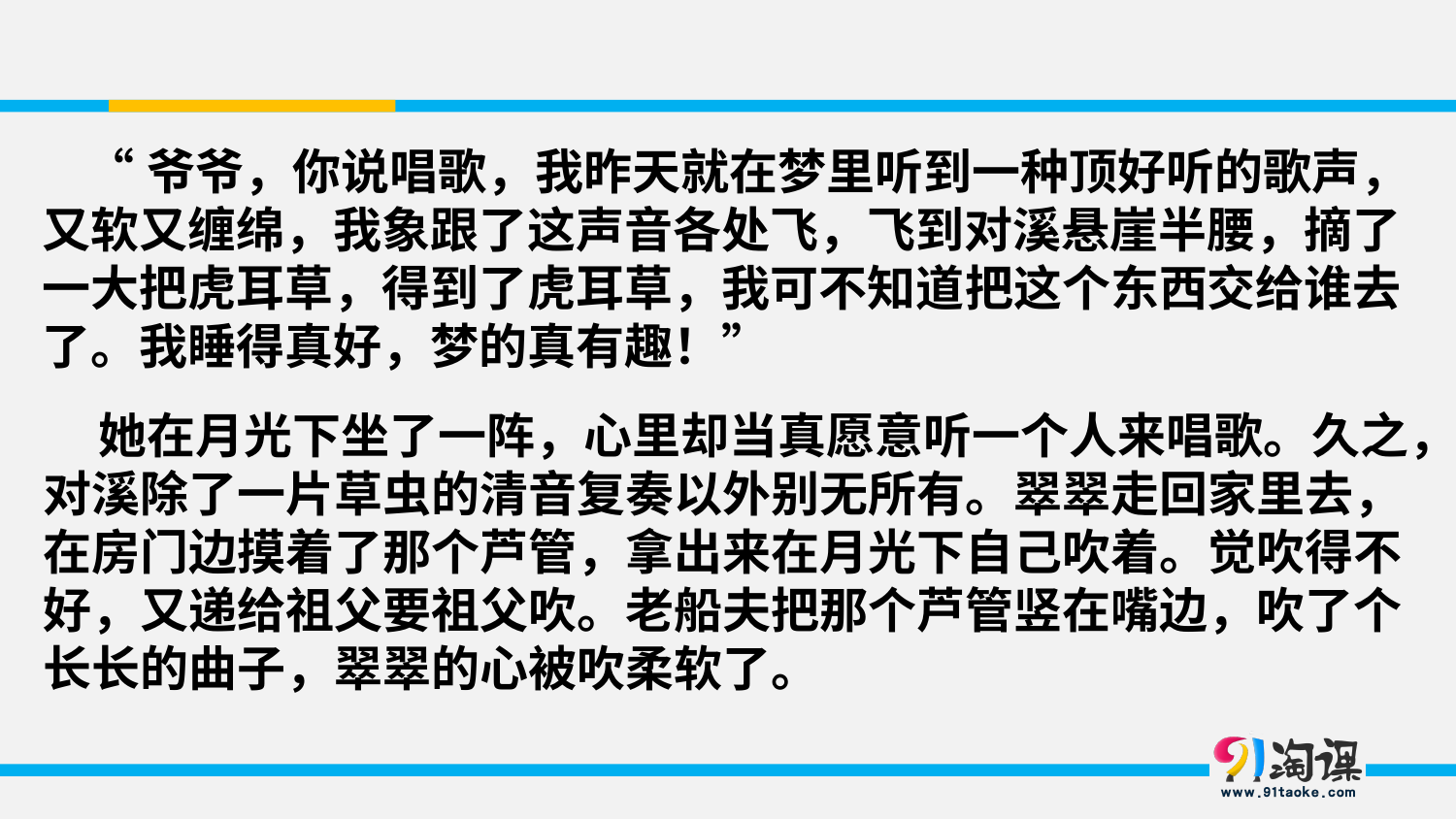

“爷爷，你说唱歌，我昨天就在梦里听到一种顶好听的歌声，又软又缠绵，我象跟了这声音各处飞，飞到对溪悬崖半腰，摘了一大把虎耳草，得到了虎耳草，我可不知道把这个东西交给谁去了。我睡得真好，梦的真有趣！”
    她在月光下坐了一阵，心里却当真愿意听一个人来唱歌。久之，对溪除了一片草虫的清音复奏以外别无所有。翠翠走回家里去，在房门边摸着了那个芦管，拿出来在月光下自己吹着。觉吹得不好，又递给祖父要祖父吹。老船夫把那个芦管竖在嘴边，吹了个长长的曲子，翠翠的心被吹柔软了。